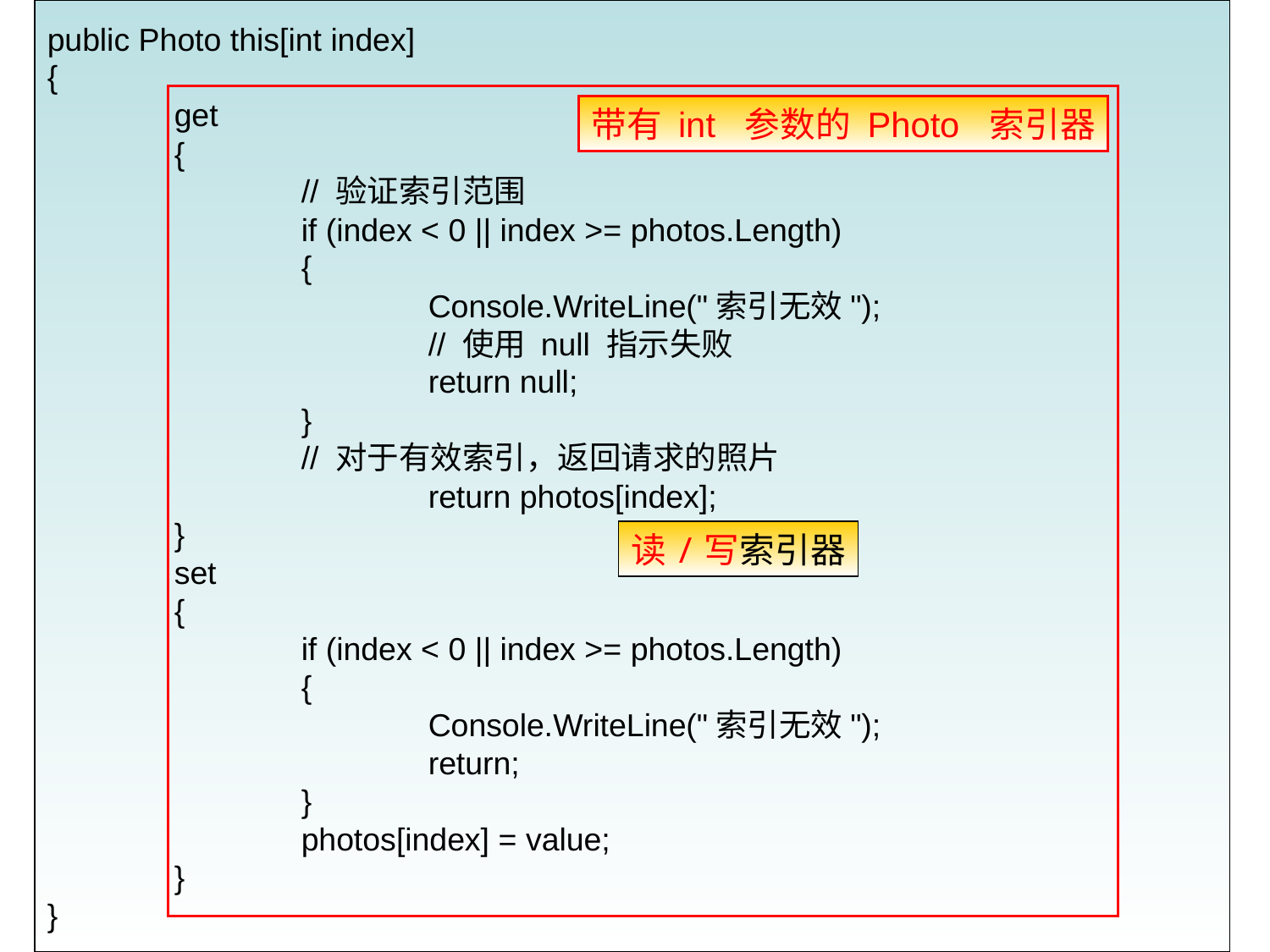

# 定义和调用索引器 4-2
public Photo this[int index]
{
	get
	{
		// 验证索引范围
		if (index < 0 || index >= photos.Length)
		{
			Console.WriteLine("索引无效");
			// 使用 null 指示失败
			return null;
		}
		// 对于有效索引，返回请求的照片
			return photos[index];
	}
	set
	{
		if (index < 0 || index >= photos.Length)
		{
			Console.WriteLine("索引无效");
			return;
		}
		photos[index] = value;
	}
}

带有 int 参数的 Photo 索引器
读/写索引器